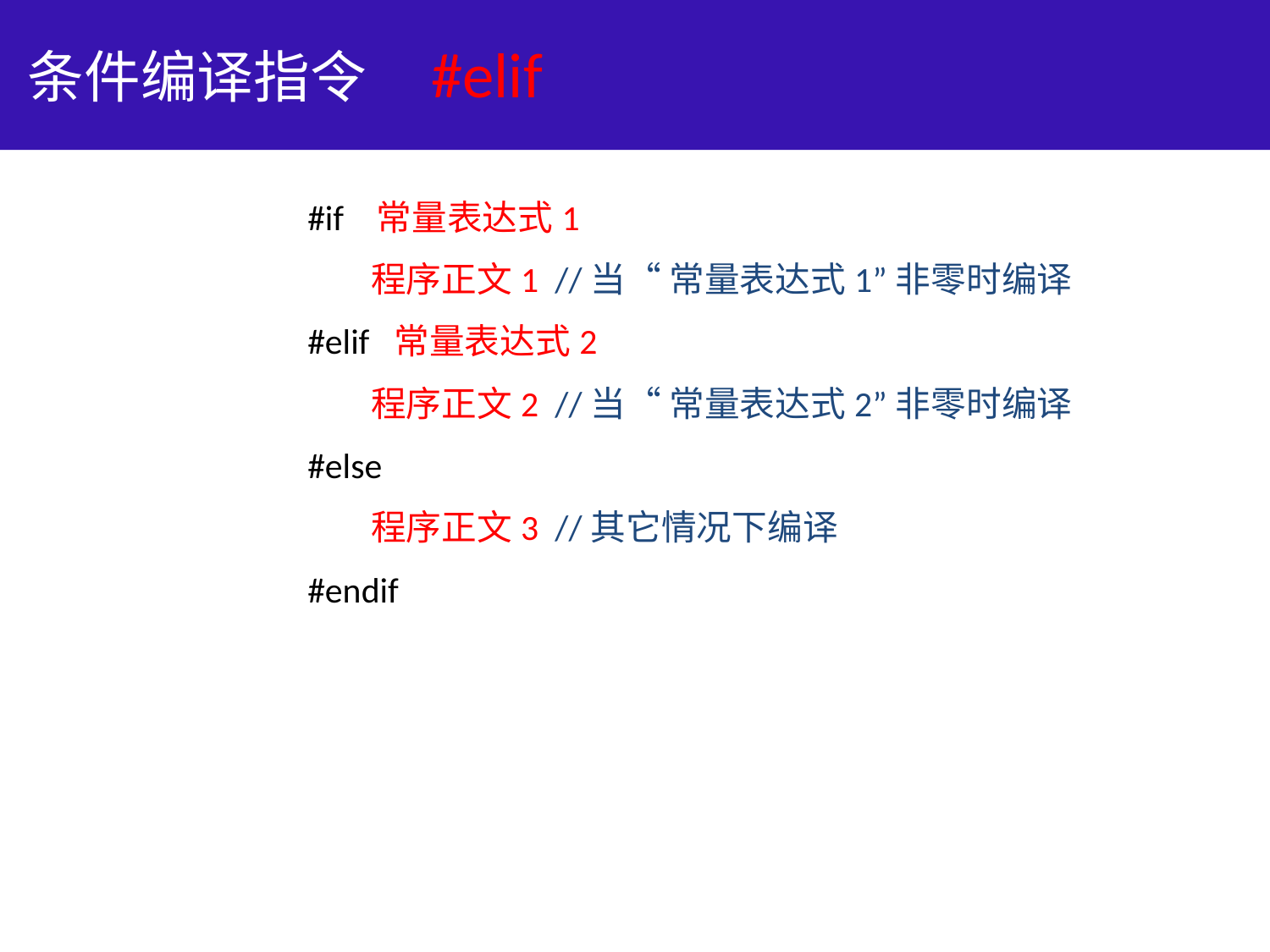

# 条件编译指令    #elif
#if   常量表达式1
       程序正文1  //当“ 常量表达式1”非零时编译
#elif  常量表达式2
       程序正文2  //当“ 常量表达式2”非零时编译
#else
       程序正文3  //其它情况下编译
#endif

40